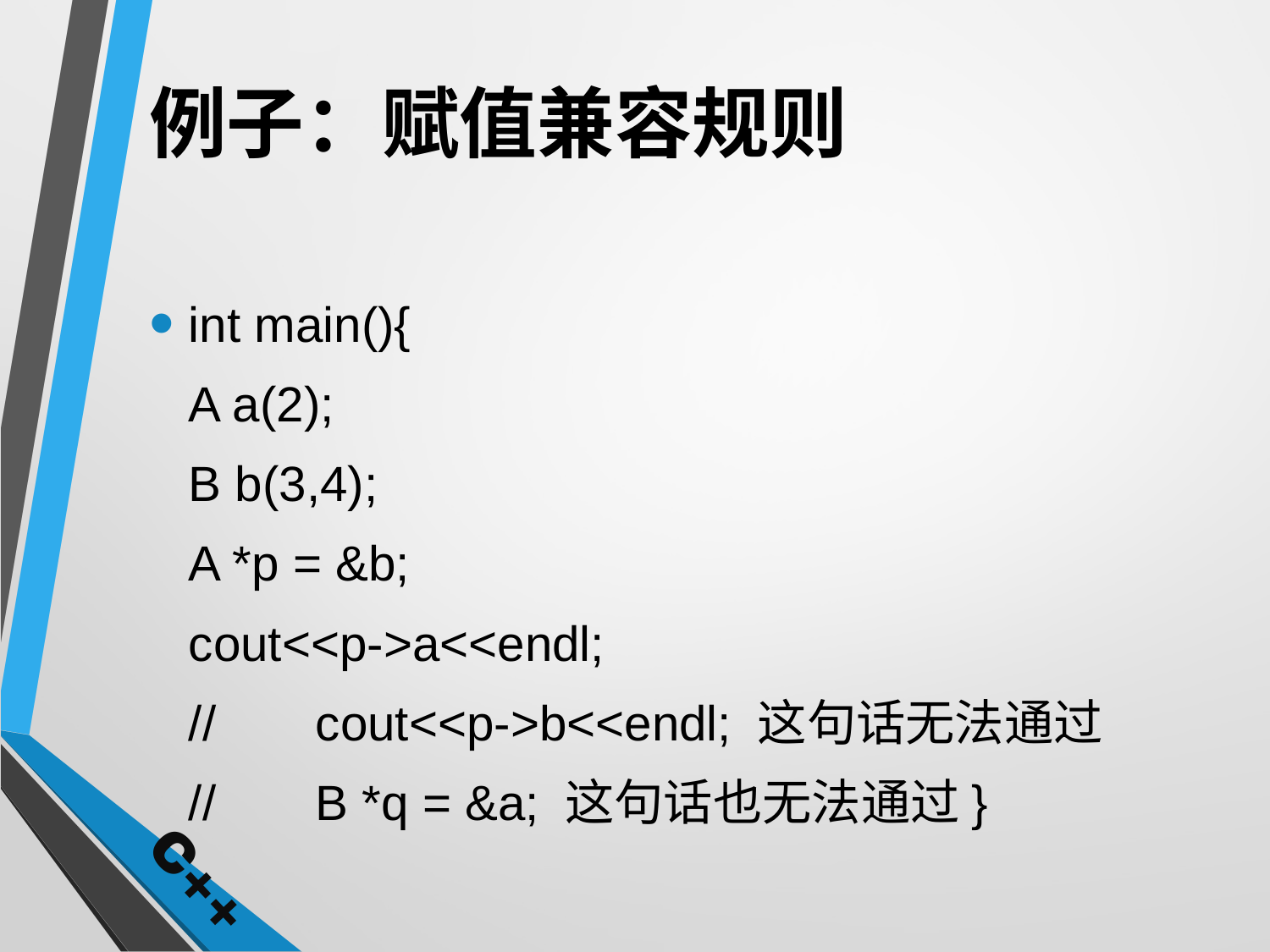

# 例子：赋值兼容规则
int main(){
	A a(2);
	B b(3,4);
	A *p = &b;
	cout<<p->a<<endl;
	//	cout<<p->b<<endl; 这句话无法通过
	//	B *q = &a; 这句话也无法通过}